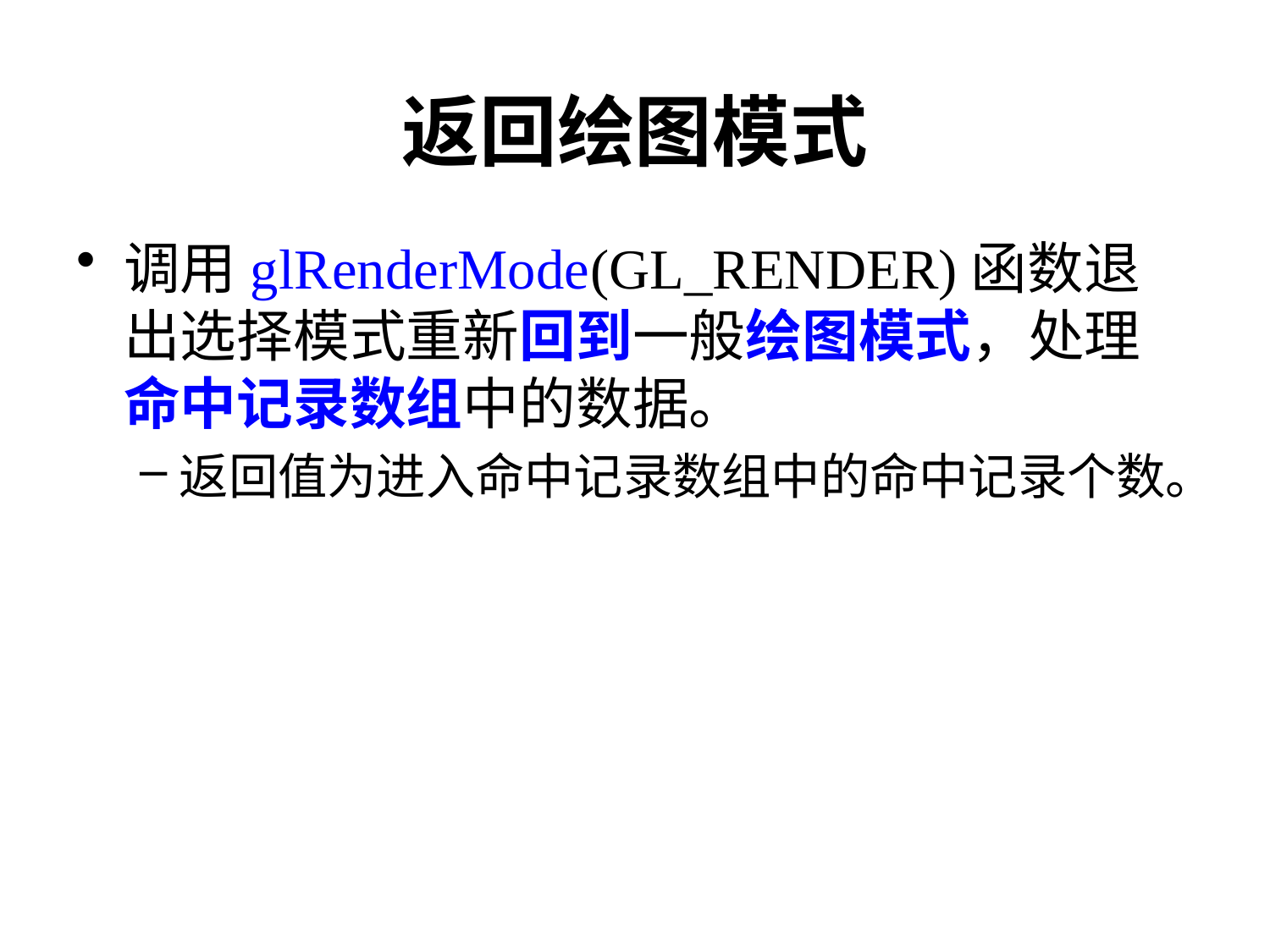

# 返回绘图模式
调用glRenderMode(GL_RENDER)函数退出选择模式重新回到一般绘图模式，处理命中记录数组中的数据。
返回值为进入命中记录数组中的命中记录个数。